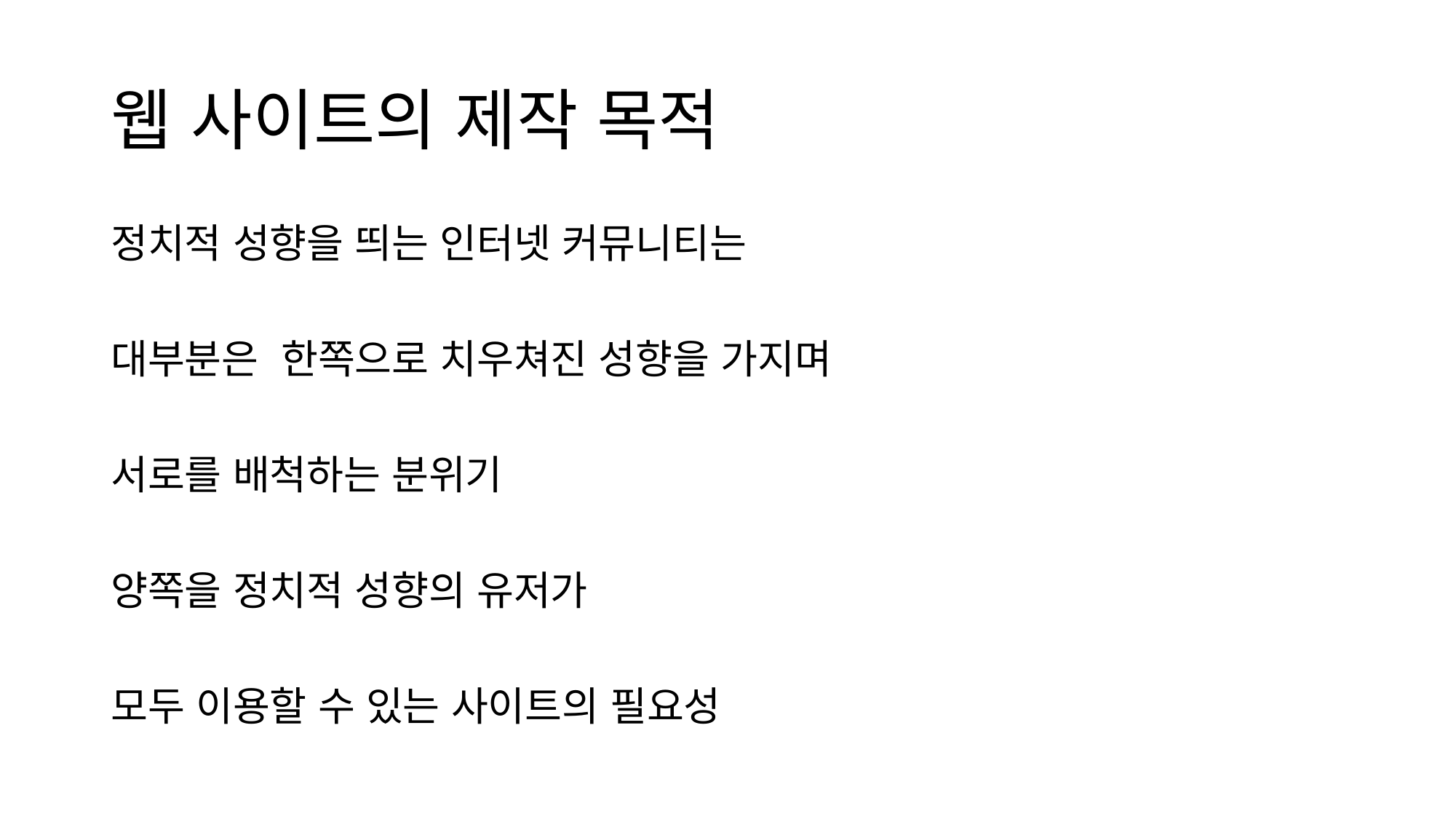

# 웹 사이트의 제작 목적
정치적 성향을 띄는 인터넷 커뮤니티는

대부분은  한쪽으로 치우쳐진 성향을 가지며

서로를 배척하는 분위기

양쪽을 정치적 성향의 유저가

모두 이용할 수 있는 사이트의 필요성